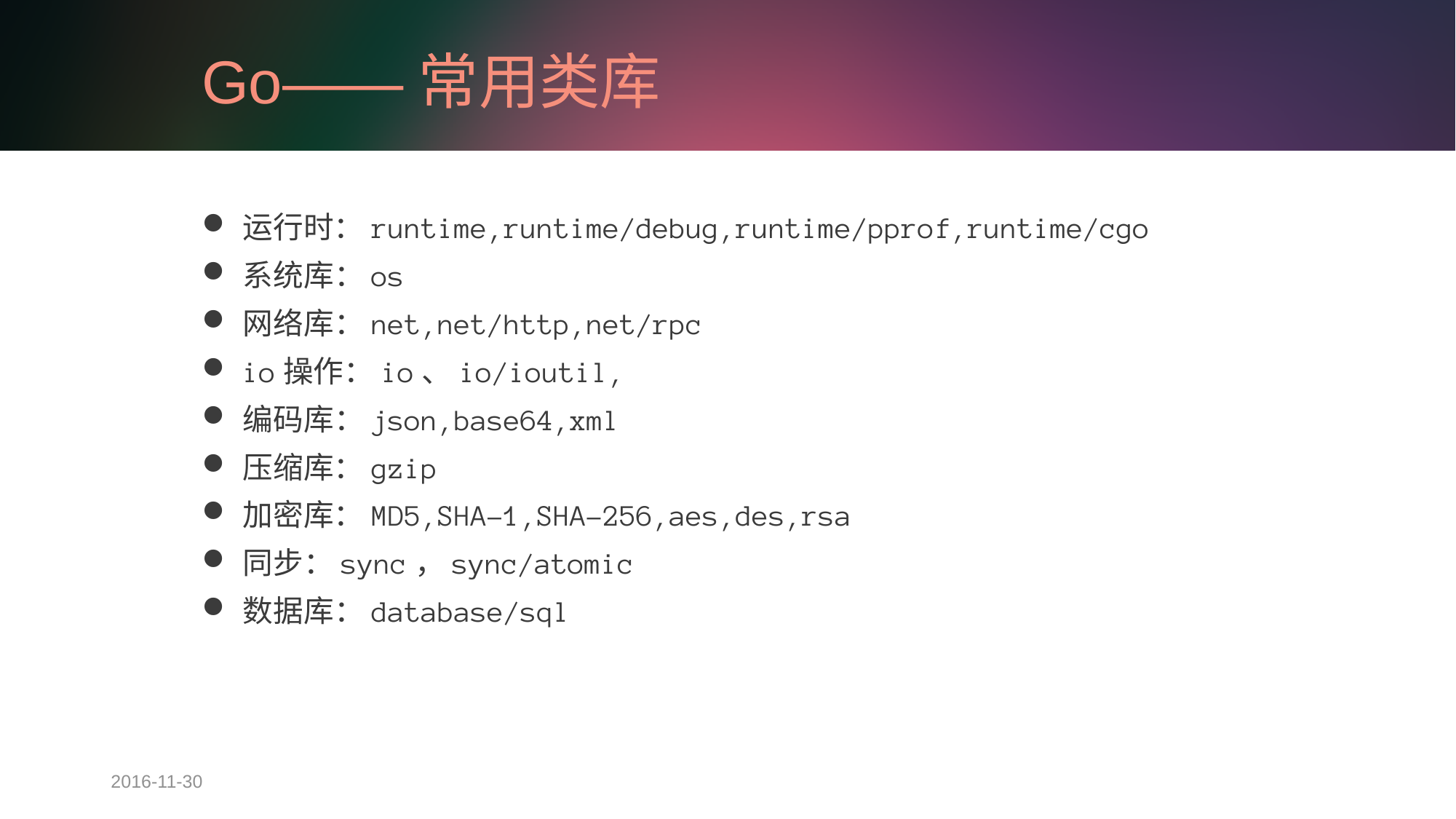

# Go——常用类库
运行时：runtime,runtime/debug,runtime/pprof,runtime/cgo
系统库：os
网络库：net,net/http,net/rpc
io操作：io、io/ioutil,
编码库：json,base64,xml
压缩库：gzip
加密库：MD5,SHA-1,SHA-256,aes,des,rsa
同步：sync，sync/atomic
数据库：database/sql

2016-11-30
33